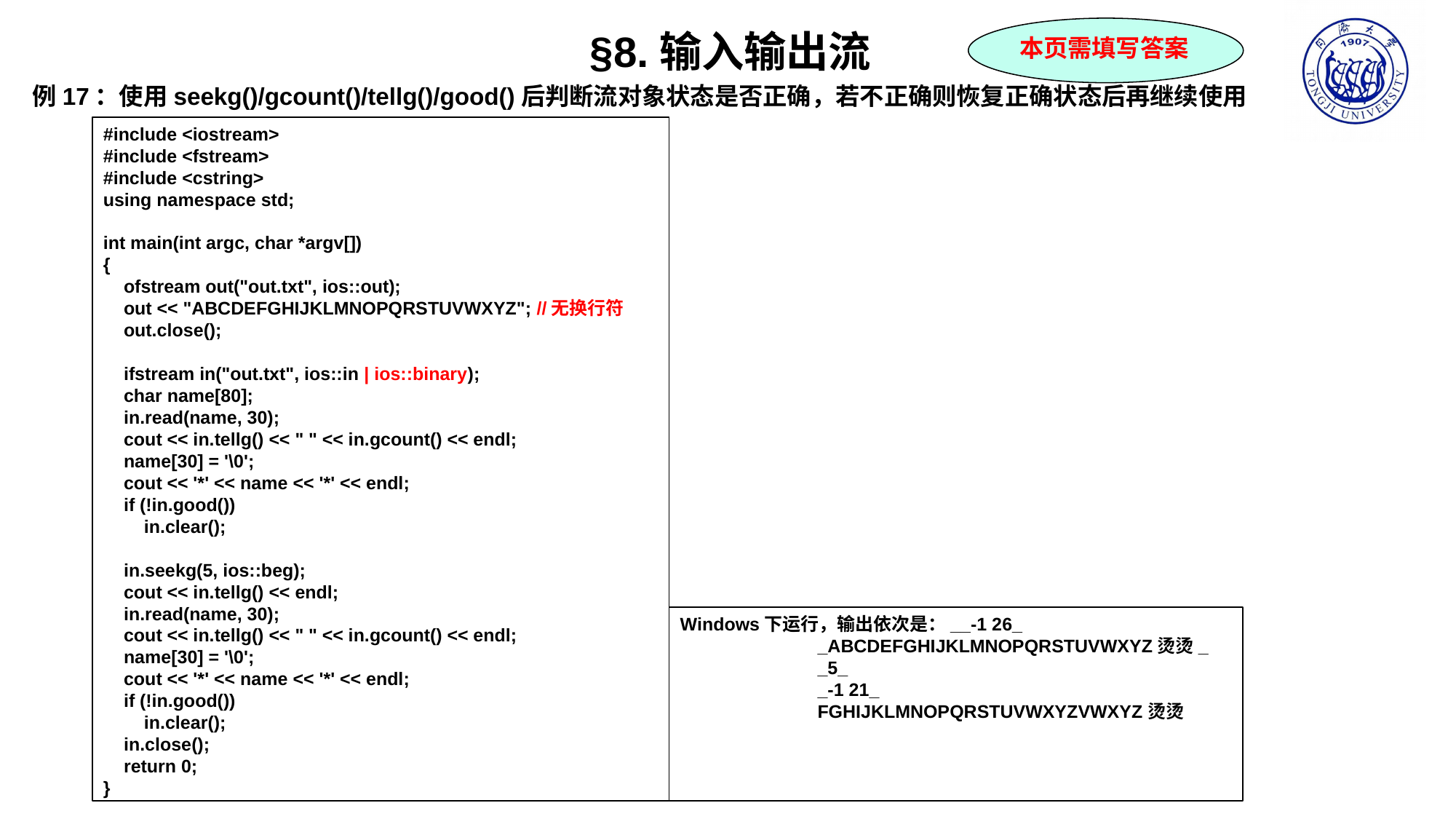

本页需填写答案
§8.输入输出流
例17：使用seekg()/gcount()/tellg()/good()后判断流对象状态是否正确，若不正确则恢复正确状态后再继续使用
#include <iostream>
#include <fstream>
#include <cstring>
using namespace std;

int main(int argc, char *argv[])
{
    ofstream out("out.txt", ios::out);
    out << "ABCDEFGHIJKLMNOPQRSTUVWXYZ"; //无换行符
    out.close();

    ifstream in("out.txt", ios::in | ios::binary);
    char name[80];
    in.read(name, 30);
    cout << in.tellg() << " " << in.gcount() << endl;
    name[30] = '\0';
    cout << '*' << name << '*' << endl;
    if (!in.good())
        in.clear();

    in.seekg(5, ios::beg);
    cout << in.tellg() << endl;
    in.read(name, 30);
    cout << in.tellg() << " " << in.gcount() << endl;
    name[30] = '\0';
    cout << '*' << name << '*' << endl;
    if (!in.good())
        in.clear();
    in.close();
    return 0;
}
Windows下运行，输出依次是：__-1 26_
                           _ABCDEFGHIJKLMNOPQRSTUVWXYZ烫烫_
                           _5_
                           _-1 21_
                           FGHIJKLMNOPQRSTUVWXYZVWXYZ烫烫